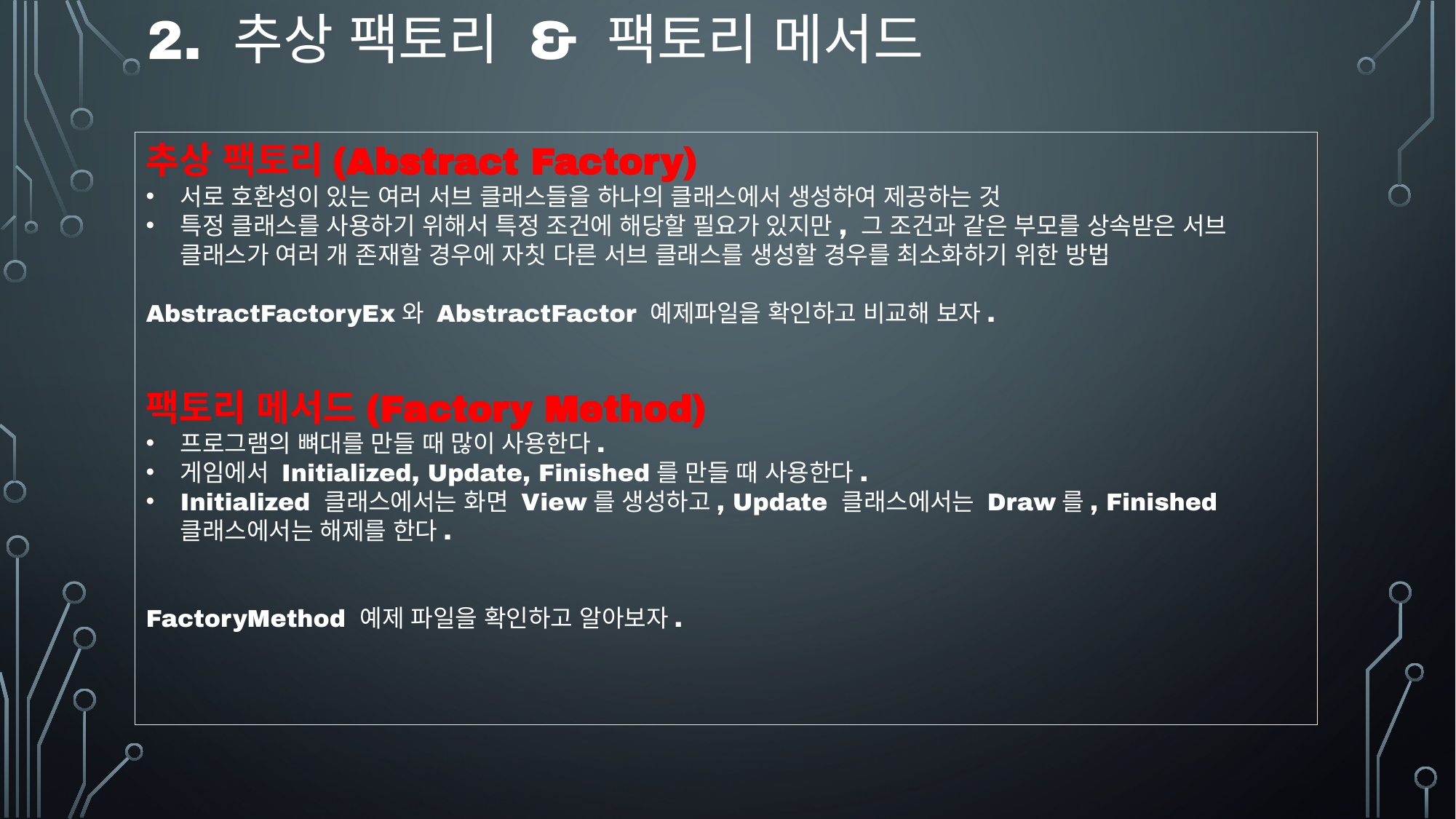

# 2. 추상 팩토리 & 팩토리 메서드
추상 팩토리(Abstract Factory)
서로 호환성이 있는 여러 서브 클래스들을 하나의 클래스에서 생성하여 제공하는 것
특정 클래스를 사용하기 위해서 특정 조건에 해당할 필요가 있지만, 그 조건과 같은 부모를 상속받은 서브 클래스가 여러 개 존재할 경우에 자칫 다른 서브 클래스를 생성할 경우를 최소화하기 위한 방법

AbstractFactoryEx와 AbstractFactor 예제파일을 확인하고 비교해 보자.

팩토리 메서드(Factory Method)
프로그램의 뼈대를 만들 때 많이 사용한다.
게임에서 Initialized, Update, Finished를 만들 때 사용한다.
Initialized 클래스에서는 화면 View를 생성하고, Update 클래스에서는 Draw를, Finished 클래스에서는 해제를 한다.

FactoryMethod 예제 파일을 확인하고 알아보자.